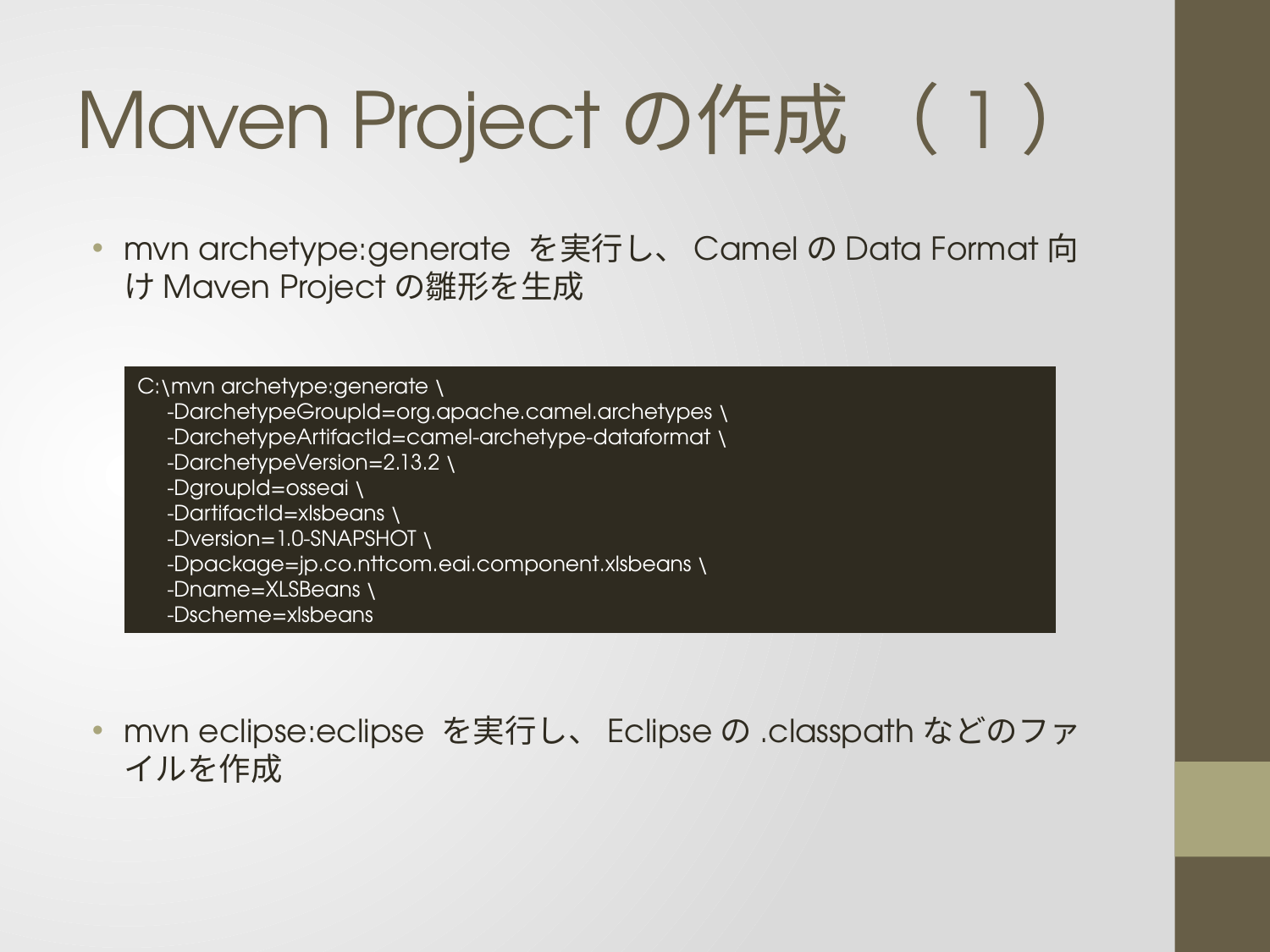

# Maven Projectの作成 （1）
mvn archetype:generate を実行し、CamelのData Format向けMaven Projectの雛形を生成

mvn eclipse:eclipse を実行し、Eclipseの.classpathなどのファイルを作成

C:\mvn archetype:generate \
     -DarchetypeGroupId=org.apache.camel.archetypes \
     -DarchetypeArtifactId=camel-archetype-dataformat \
     -DarchetypeVersion=2.13.2 \
     -DgroupId=osseai \
     -DartifactId=xlsbeans \
     -Dversion=1.0-SNAPSHOT \
     -Dpackage=jp.co.nttcom.eai.component.xlsbeans \
     -Dname=XLSBeans \
     -Dscheme=xlsbeans